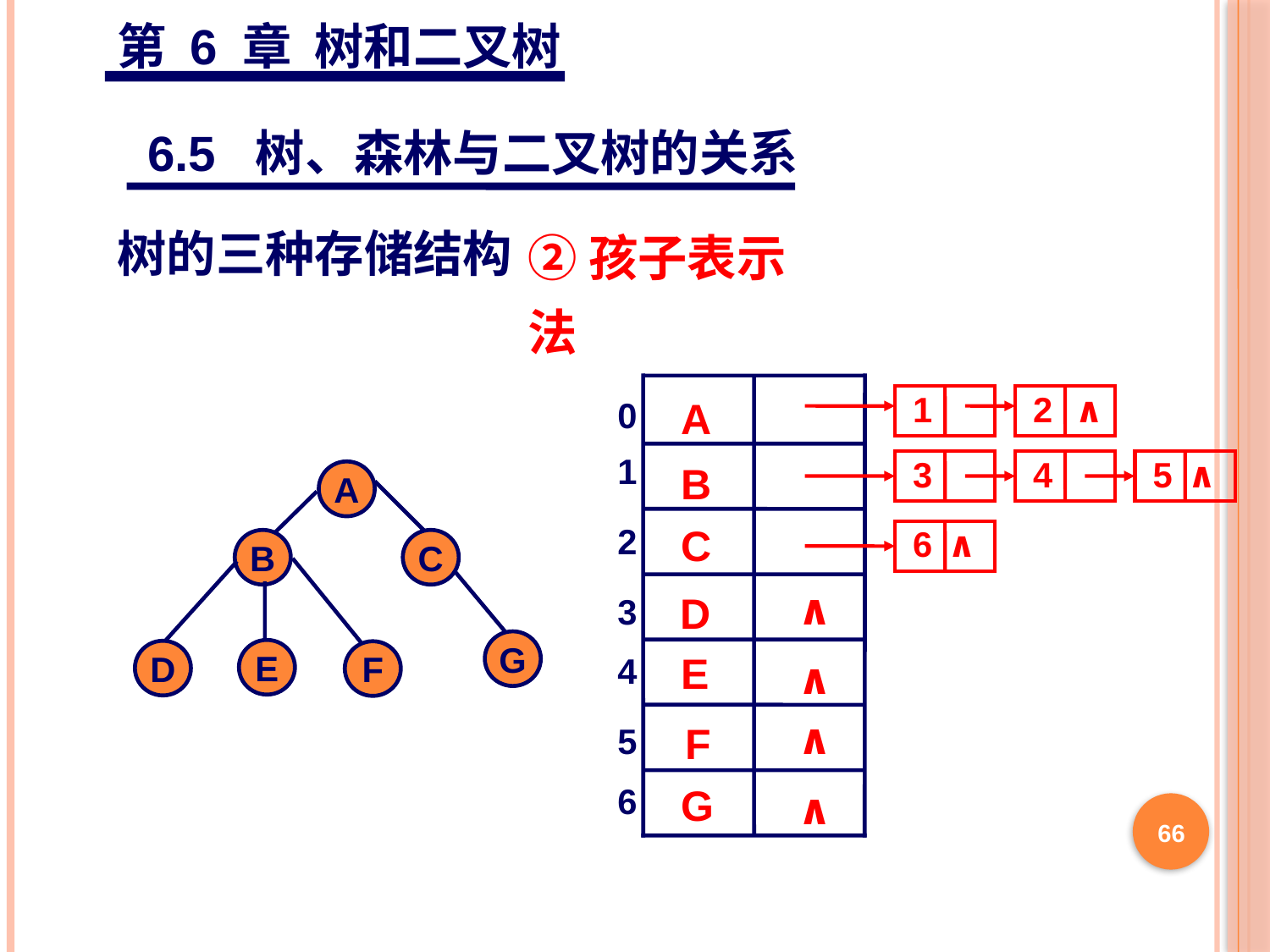

第 6 章  树和二叉树

6.5  树、森林与二叉树的关系

②孩子表示法
树的三种存储结构

A
0
1

B

C
2

D
3

E
4

F
5

G
6

1

2

∧

3

4

5

∧
A

B
C

G
E
D
F

6

∧

∧
∧
∧
∧
66